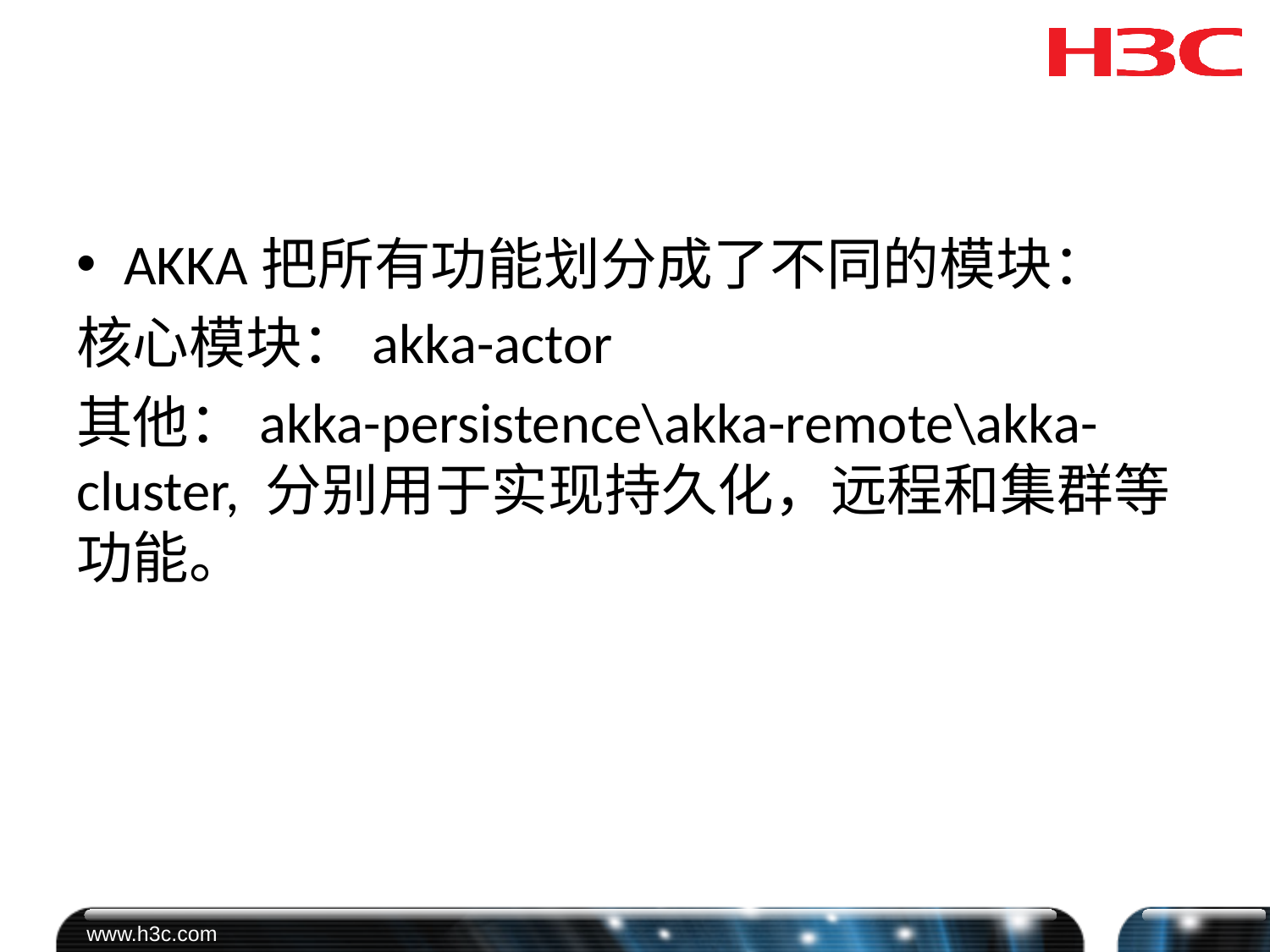

#
AKKA把所有功能划分成了不同的模块：
核心模块：akka-actor
其他：akka-persistence\akka-remote\akka-cluster, 分别用于实现持久化，远程和集群等功能。